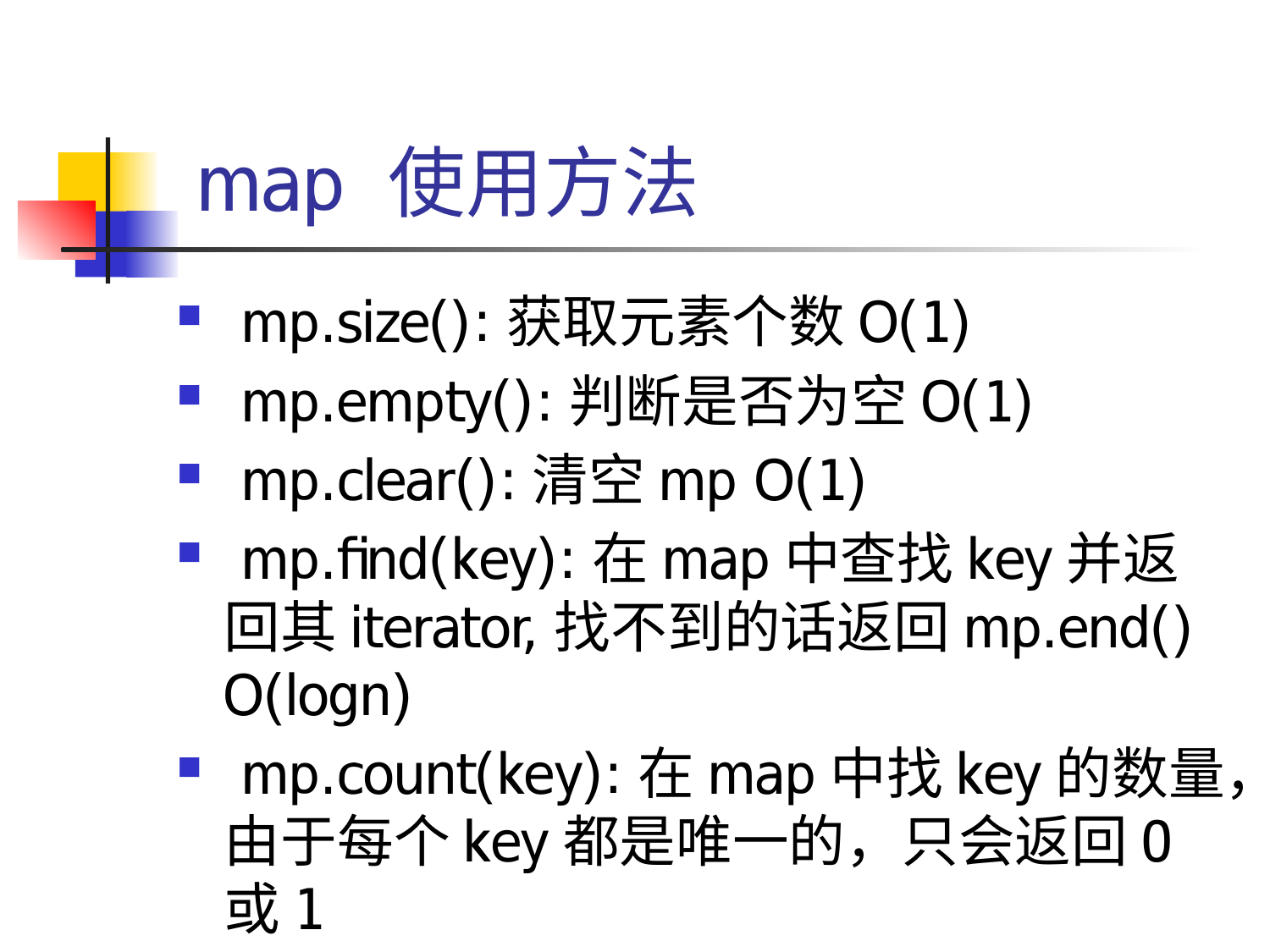

# map 使用方法
 mp.size():获取元素个数O(1)
 mp.empty():判断是否为空O(1)
 mp.clear():清空mp O(1)
 mp.find(key):在map中查找key并返回其iterator,找不到的话返回mp.end() O(logn)
 mp.count(key):在map中找key的数量，由于每个key都是唯一的，只会返回0或1